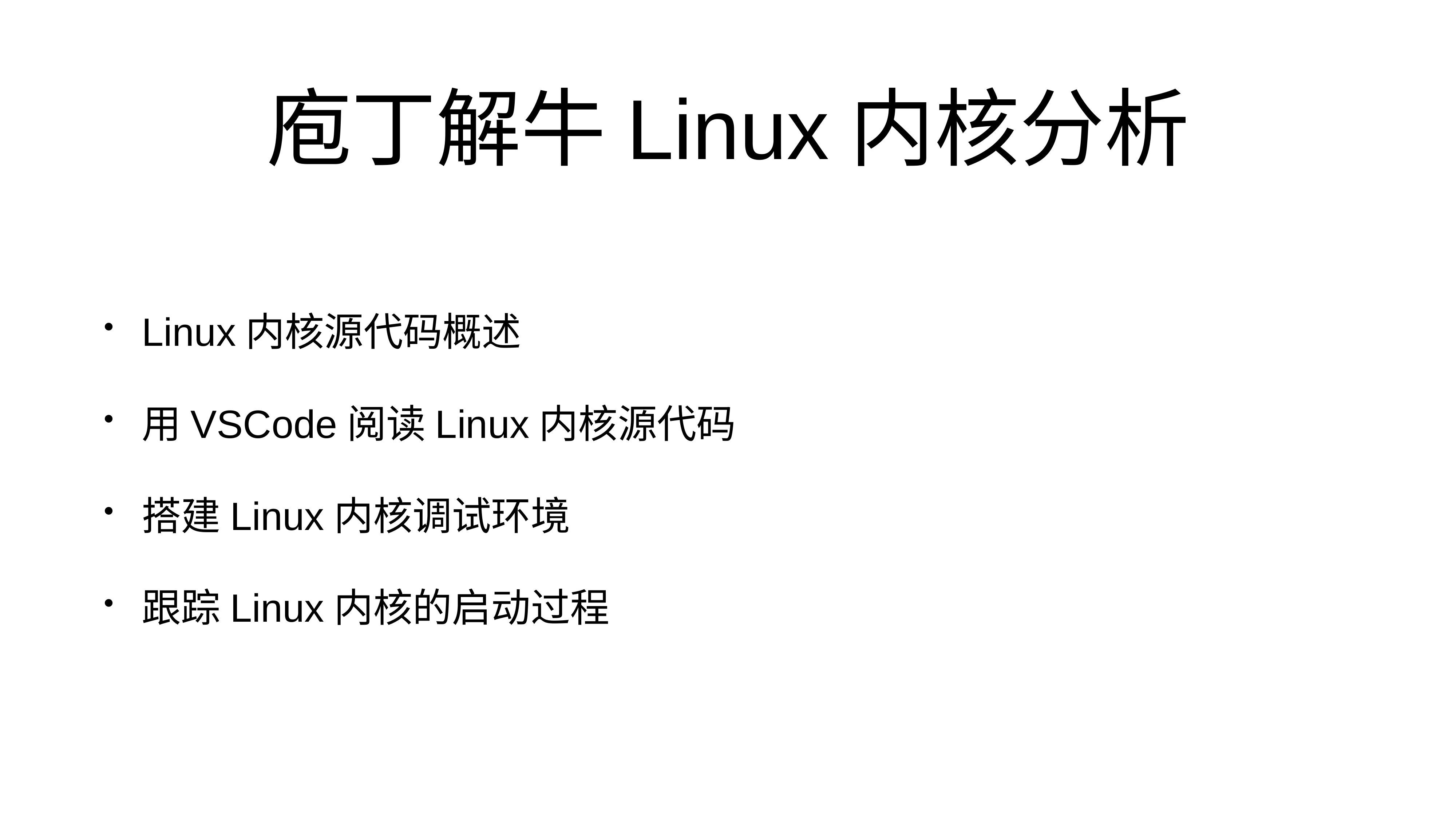

# 庖丁解牛Linux内核分析
Linux内核源代码概述
用VSCode阅读Linux内核源代码
搭建Linux内核调试环境
跟踪Linux内核的启动过程